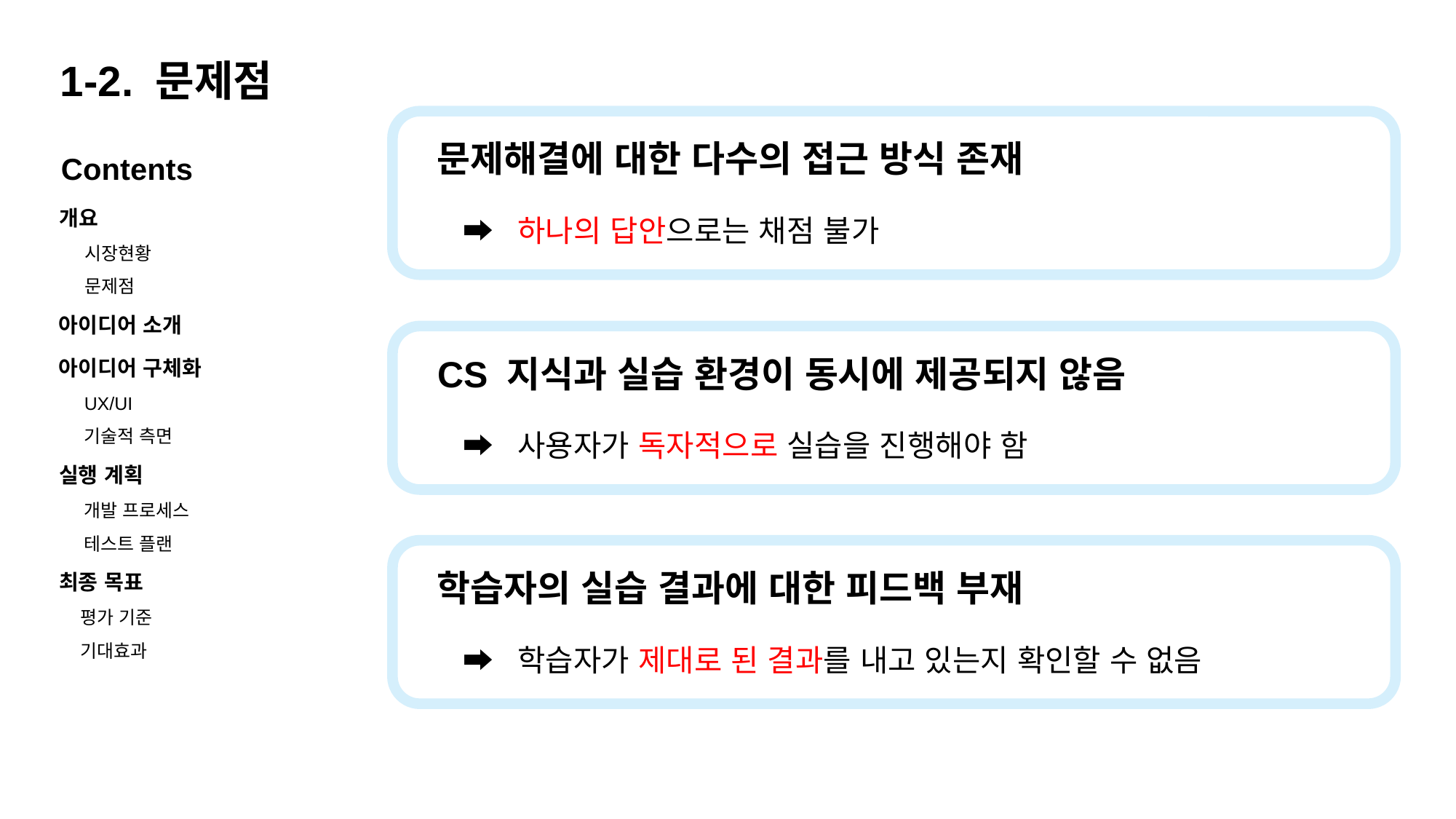

1-2. 문제점
Contents
개요
시장현황
문제점
아이디어 소개
아이디어 구체화
UX/UI
기술적 측면
실행 계획
개발 프로세스
테스트 플랜
최종 목표
평가 기준
기대효과

문제해결에 대한 다수의 접근 방식 존재
   ➡  하나의 답안으로는 채점 불가

CS 지식과 실습 환경이 동시에 제공되지 않음

   ➡  사용자가 독자적으로 실습을 진행해야 함

학습자의 실습 결과에 대한 피드백 부재
   ➡  학습자가 제대로 된 결과를 내고 있는지 확인할 수 없음